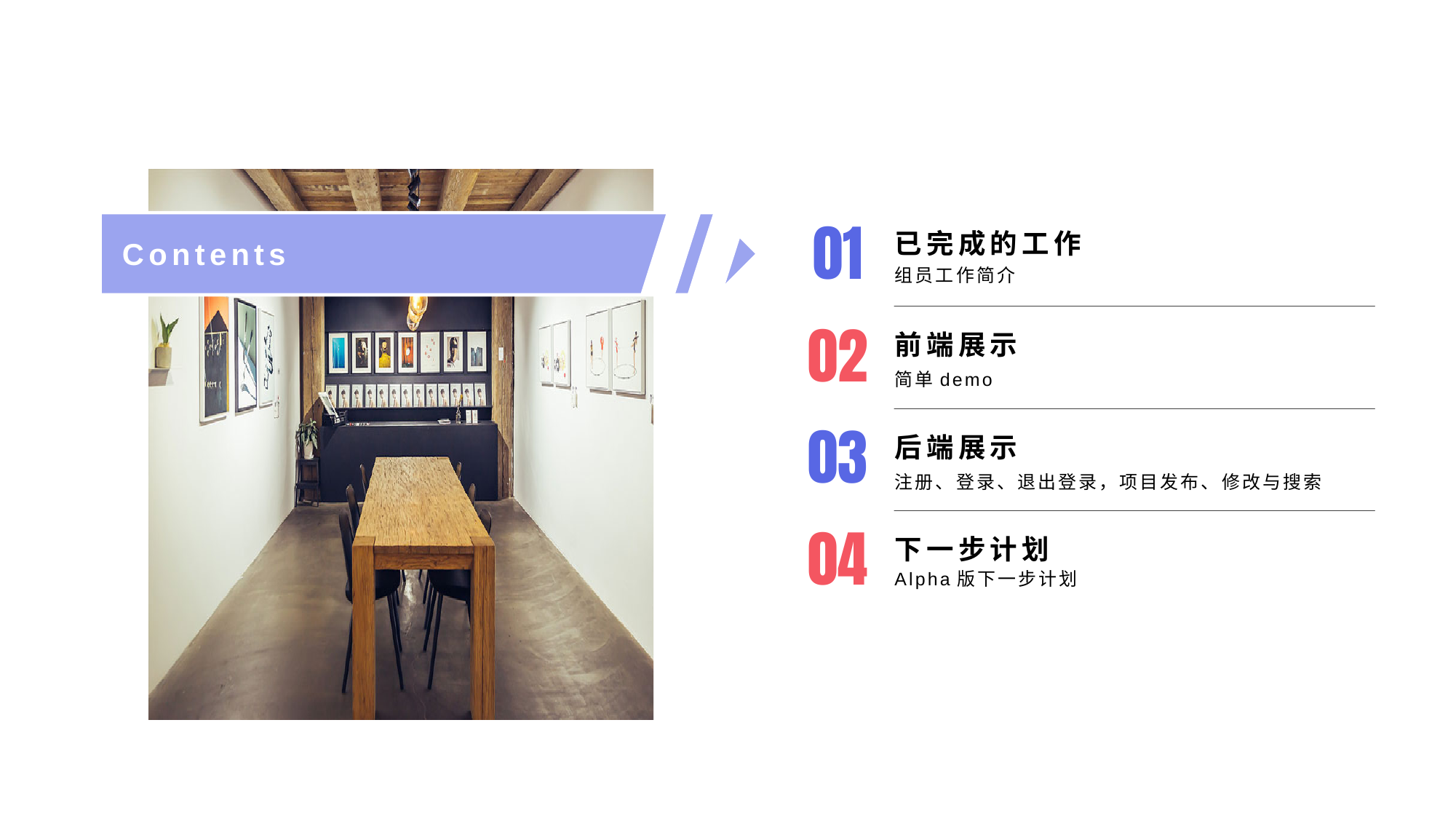

01

已完成的工作
Contents
组员工作简介
前端展示
02
简单demo
03
后端展示
注册、登录、退出登录，项目发布、修改与搜索
04
下一步计划
Alpha版下一步计划
05
添加标题
单击此处添加文本
06
添加标题
单击此处添加文本